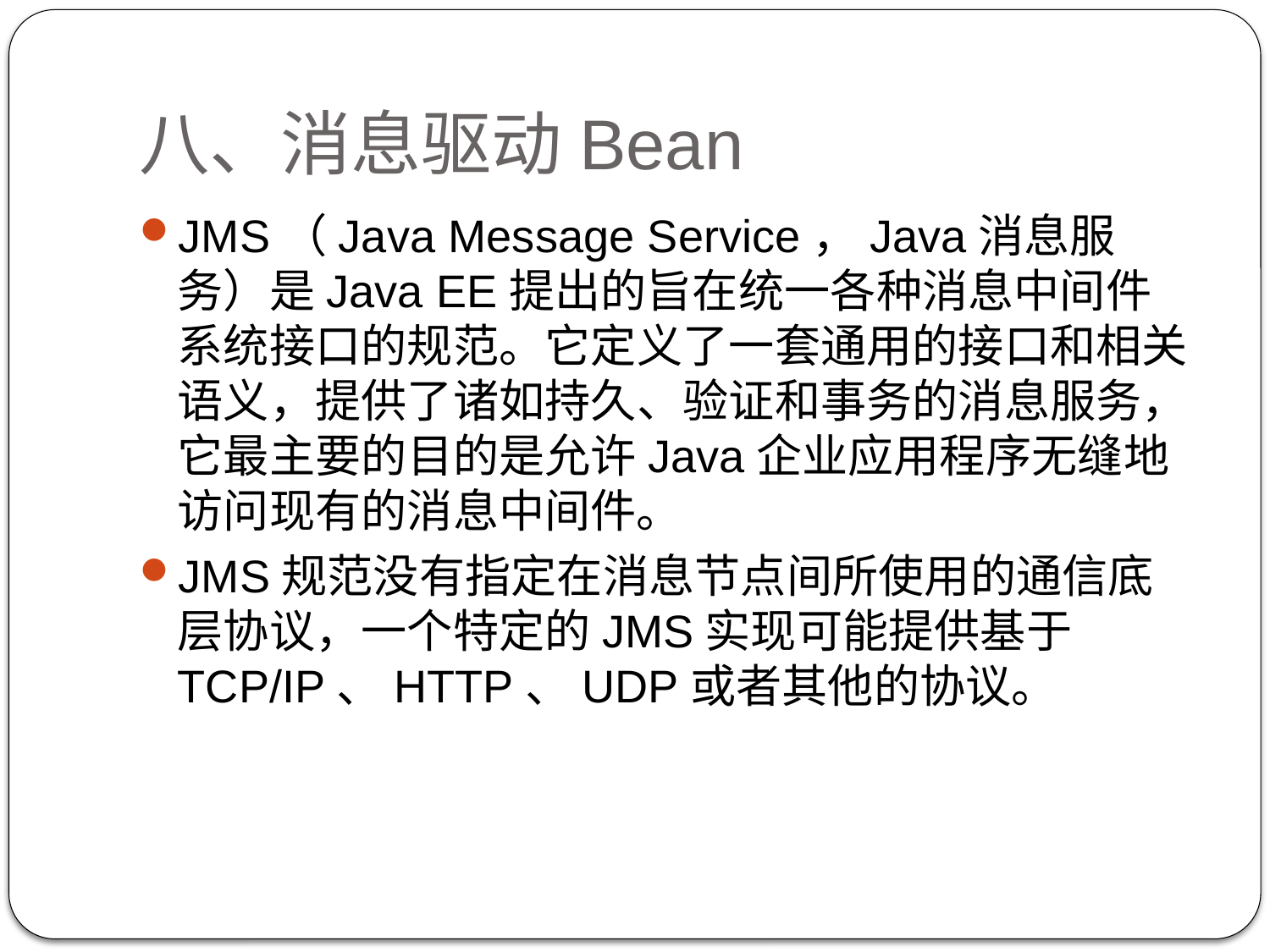

# 八、消息驱动Bean
JMS（Java Message Service，Java消息服务）是Java EE提出的旨在统一各种消息中间件系统接口的规范。它定义了一套通用的接口和相关语义，提供了诸如持久、验证和事务的消息服务，它最主要的目的是允许Java企业应用程序无缝地访问现有的消息中间件。
JMS规范没有指定在消息节点间所使用的通信底层协议，一个特定的JMS实现可能提供基于TCP/IP、HTTP、UDP或者其他的协议。